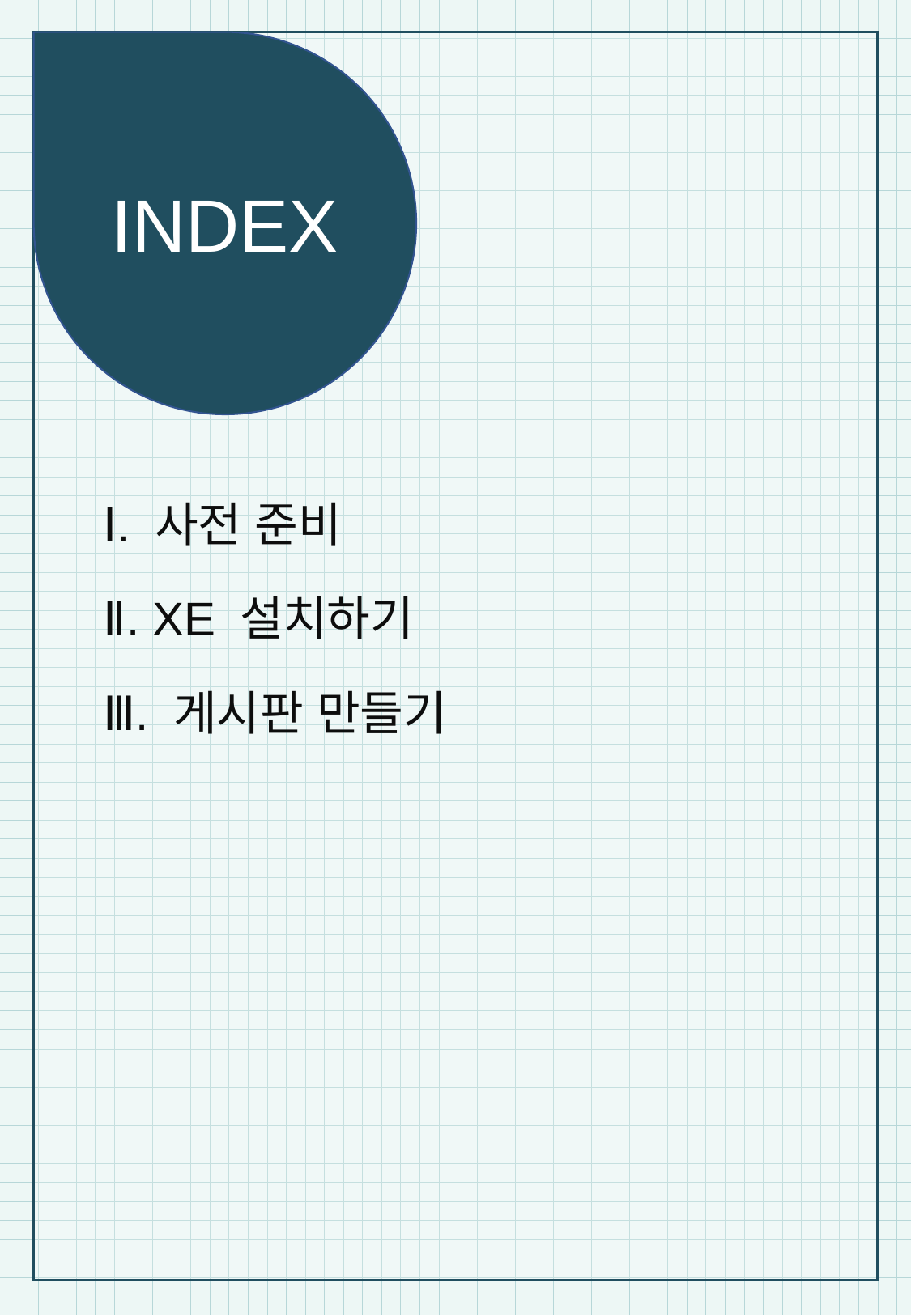

INDEX

Ⅰ. 사전 준비

Ⅱ. XE 설치하기

Ⅲ. 게시판 만들기